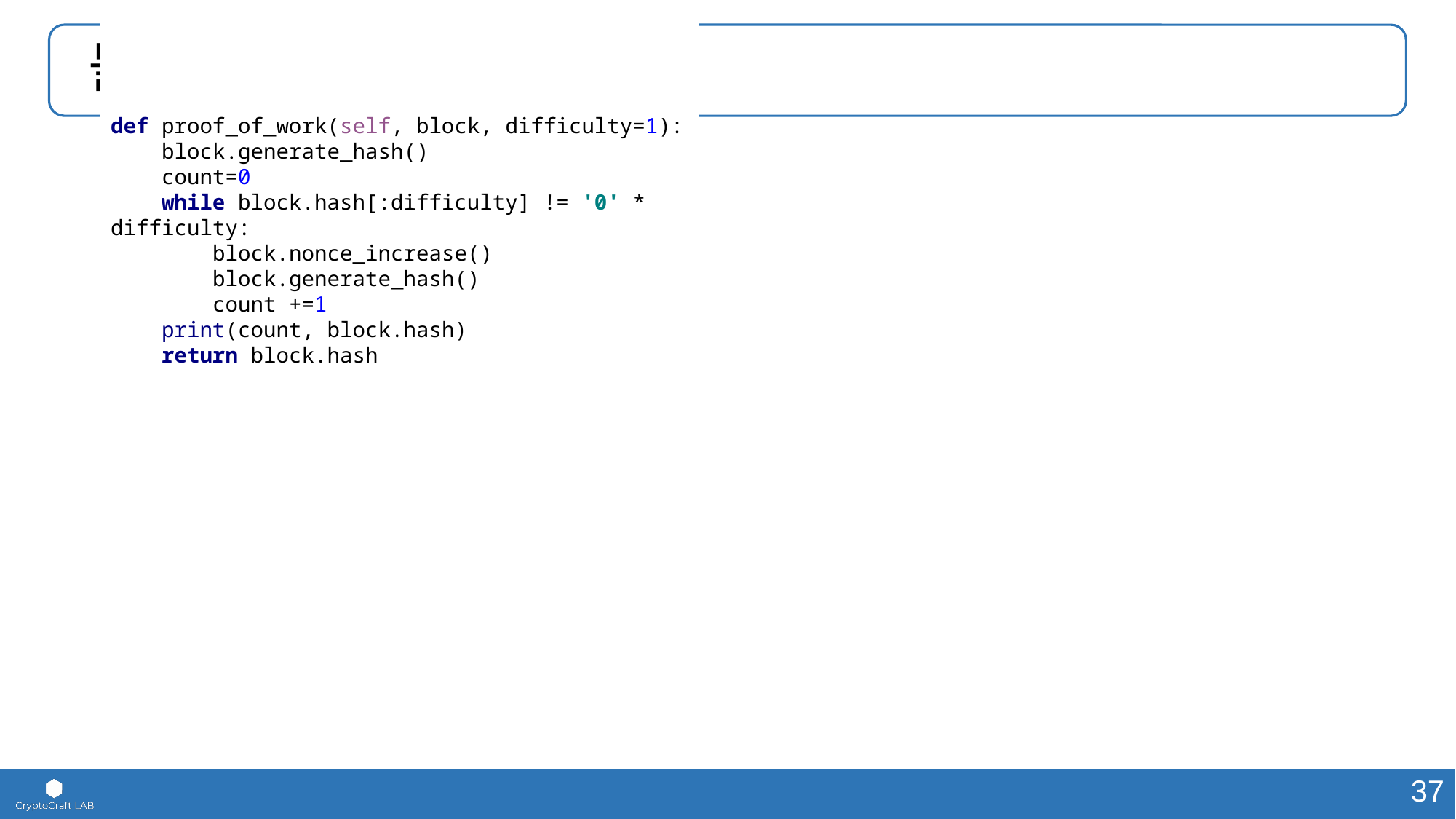

# 블록체인 클래스
def proof_of_work(self, block, difficulty=1):
    block.generate_hash()
    count=0
    while block.hash[:difficulty] != '0' * difficulty:
        block.nonce_increase()
        block.generate_hash()
        count +=1
    print(count, block.hash)
    return block.hash